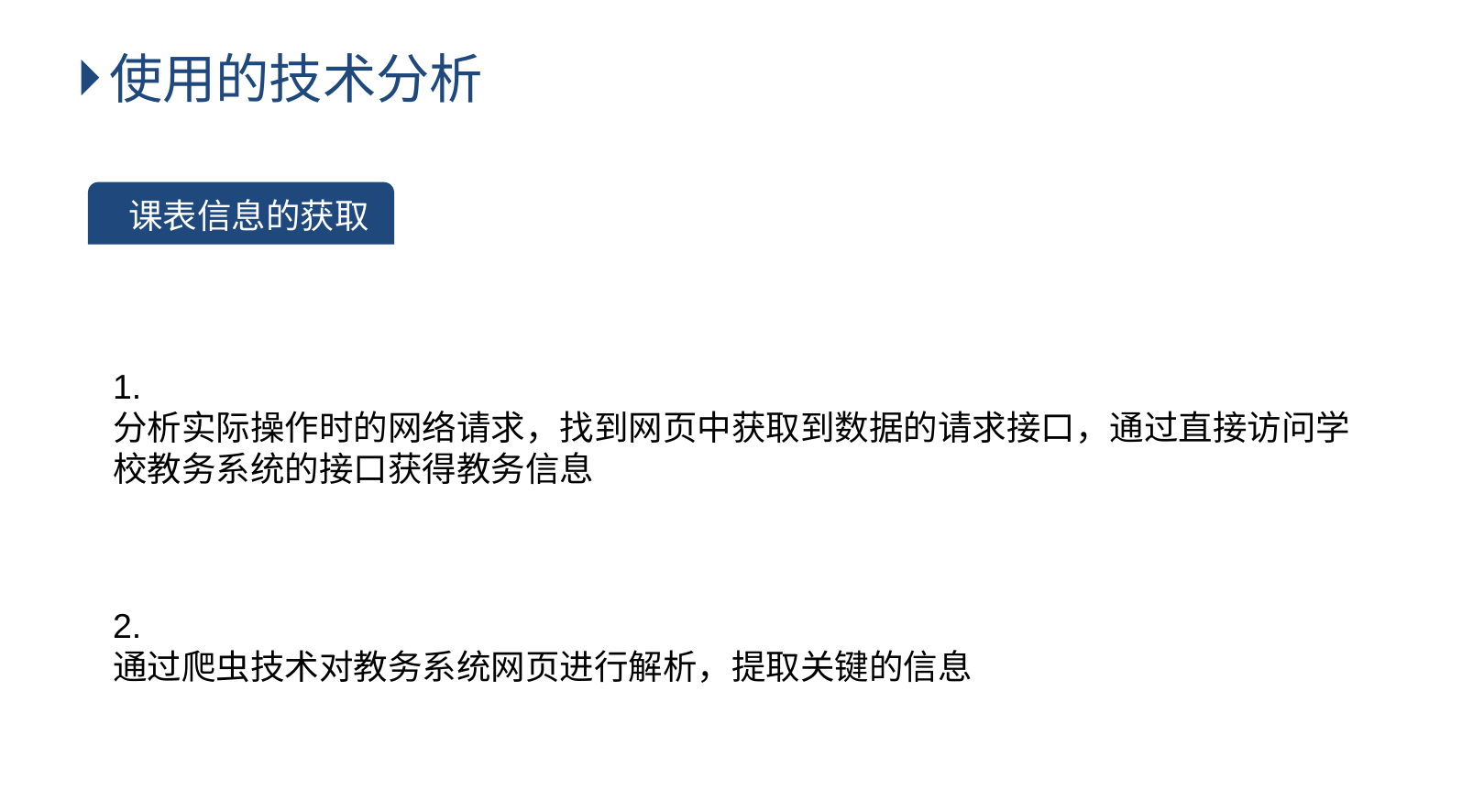

使用的技术分析

 课表信息的获取
1.
分析实际操作时的网络请求，找到网页中获取到数据的请求接口，通过直接访问学校教务系统的接口获得教务信息
2.
通过爬虫技术对教务系统网页进行解析，提取关键的信息